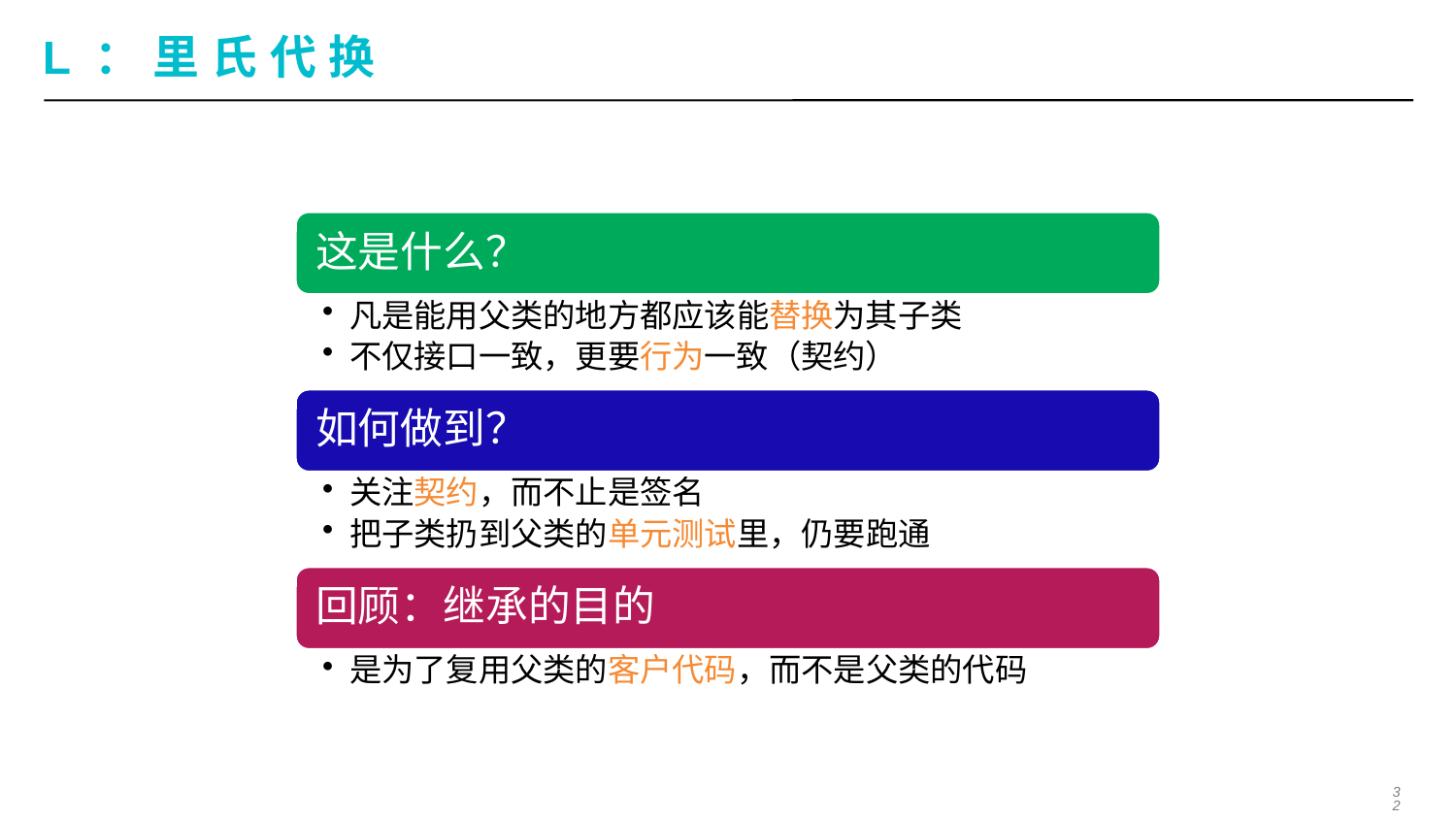

# L：里氏代换
这是什么？
凡是能用父类的地方都应该能替换为其子类
不仅接口一致，更要行为一致（契约）
如何做到？
关注契约，而不止是签名
把子类扔到父类的单元测试里，仍要跑通
回顾：继承的目的
是为了复用父类的客户代码，而不是父类的代码
32